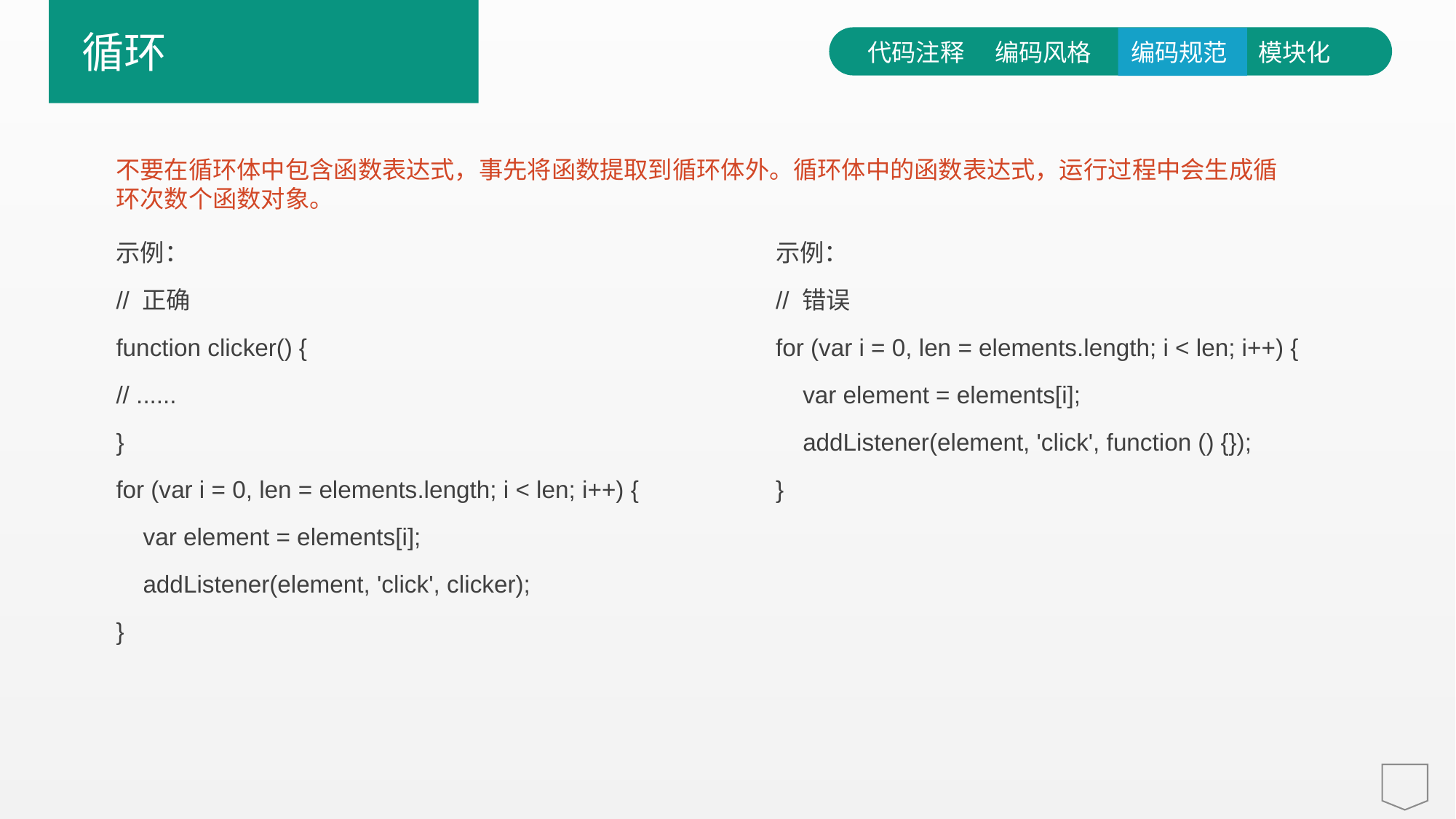

循环

代码注释
编码风格
编码规范
模块化
不要在循环体中包含函数表达式，事先将函数提取到循环体外。循环体中的函数表达式，运行过程中会生成循环次数个函数对象。
e7d195523061f1c0600ade85ab8d19863d296bbd6d3c8047FB0A4867354E4F1E3A7DEAE3C4C4B5C9777EC9E9D7F78045DB0296A4194571101A21F67FC7D6C39966CE50B69116E2EE84E571E25F3C0CCE19B7BA3F947E0899F8B654DDF63CBC54889BD665B879A243CED6339B4F4AAD5F6D1EDF9135418660BA3FBA18744DAFA98EABC1EED731EA6833863FD2C33712174ACE2AD755DACFBF
示例：
// 正确
function clicker() {
// ......
}
for (var i = 0, len = elements.length; i < len; i++) {
    var element = elements[i];
    addListener(element, 'click', clicker);
}
示例：
// 错误
for (var i = 0, len = elements.length; i < len; i++) {
    var element = elements[i];
    addListener(element, 'click', function () {});
}